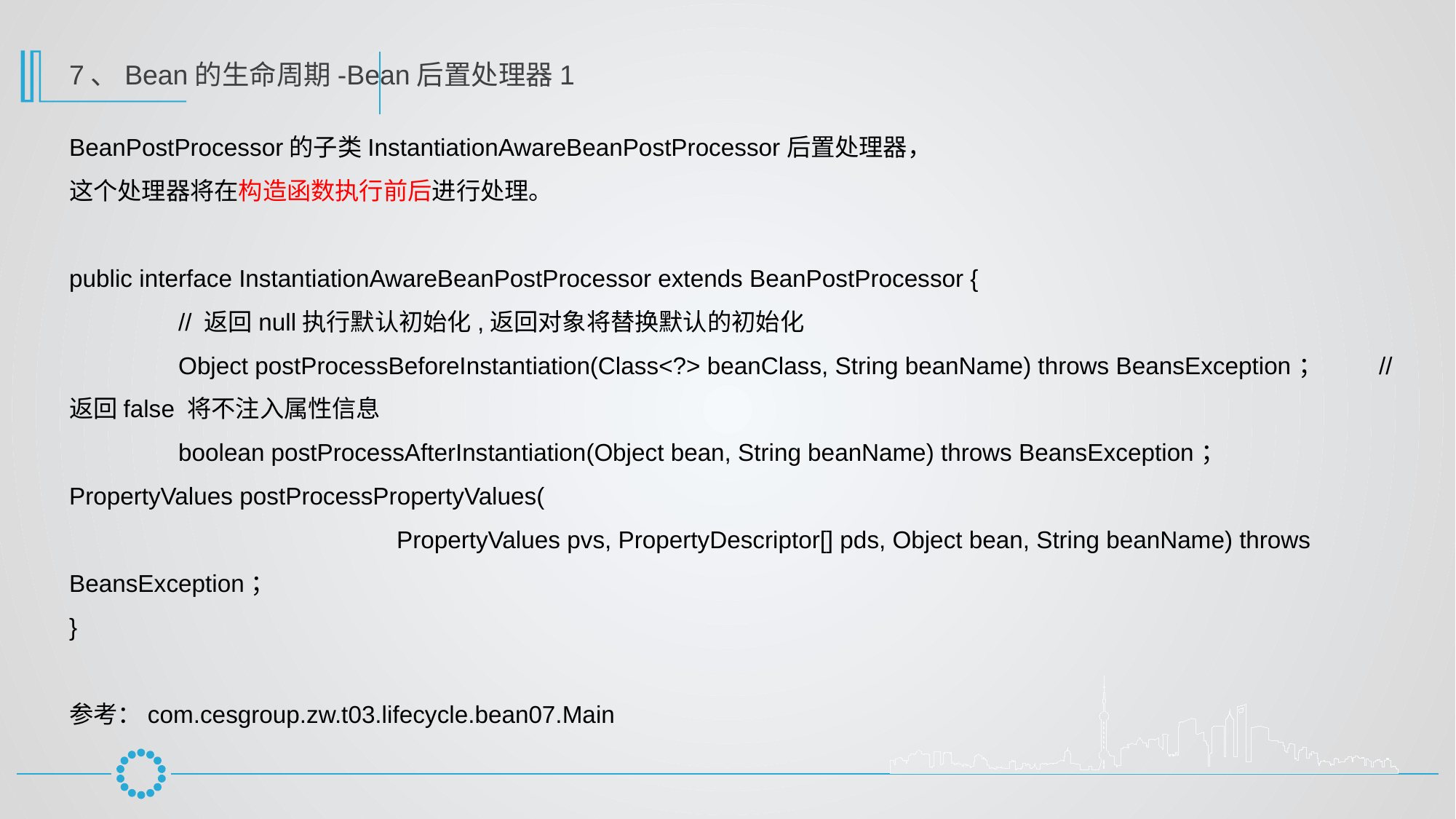

7、Bean的生命周期-Bean后置处理器1
BeanPostProcessor的子类InstantiationAwareBeanPostProcessor后置处理器，
这个处理器将在构造函数执行前后进行处理。

public interface InstantiationAwareBeanPostProcessor extends BeanPostProcessor {
	// 返回null执行默认初始化,返回对象将替换默认的初始化
	Object postProcessBeforeInstantiation(Class<?> beanClass, String beanName) throws BeansException；	// 返回false 将不注入属性信息
	boolean postProcessAfterInstantiation(Object bean, String beanName) throws BeansException； 	PropertyValues postProcessPropertyValues(
			PropertyValues pvs, PropertyDescriptor[] pds, Object bean, String beanName) throws 	BeansException；
}

参考：com.cesgroup.zw.t03.lifecycle.bean07.Main
15